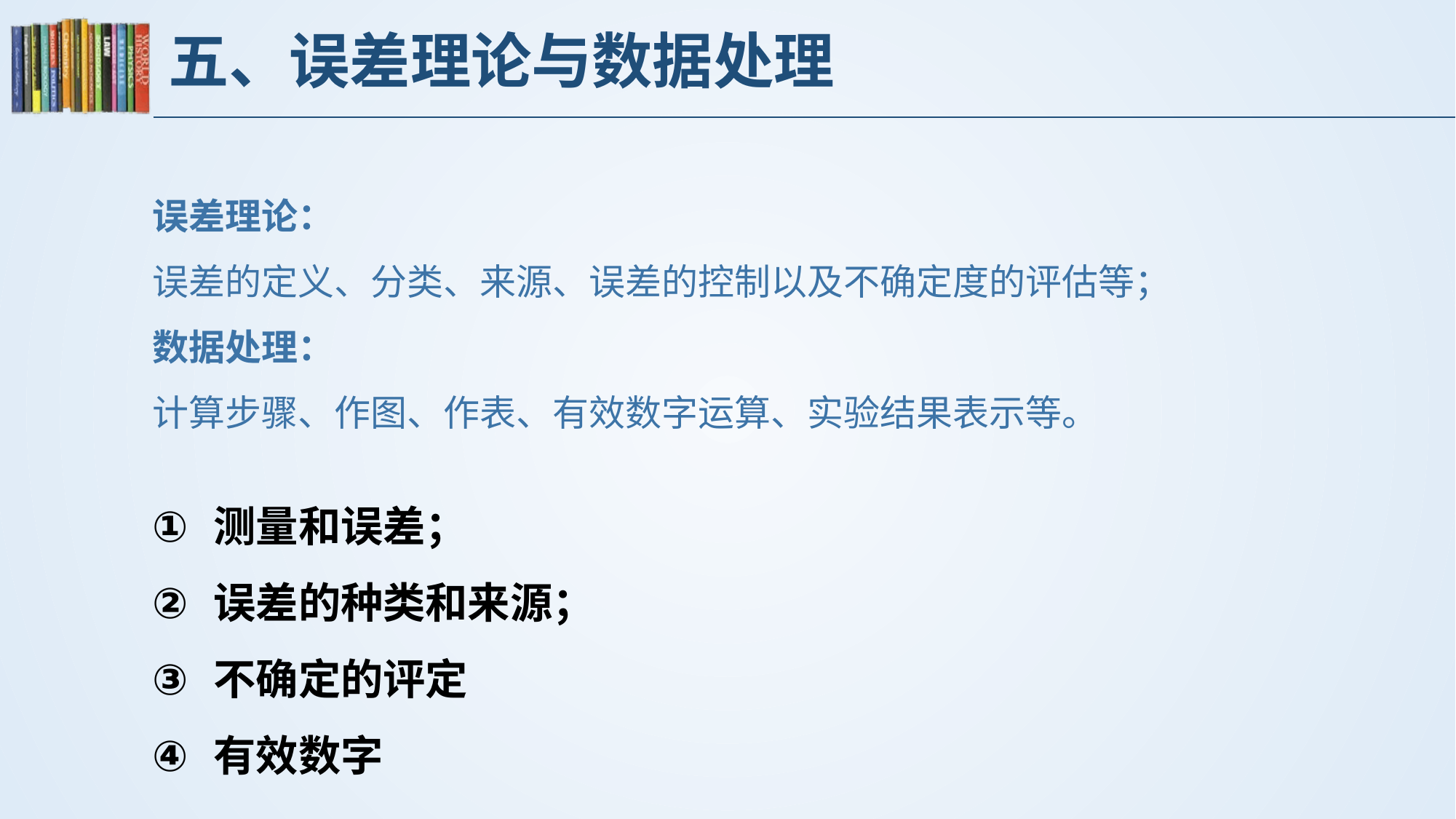

# 五、误差理论与数据处理
误差理论：
误差的定义、分类、来源、误差的控制以及不确定度的评估等；
数据处理：
计算步骤、作图、作表、有效数字运算、实验结果表示等。
测量和误差；
误差的种类和来源；
不确定的评定
有效数字